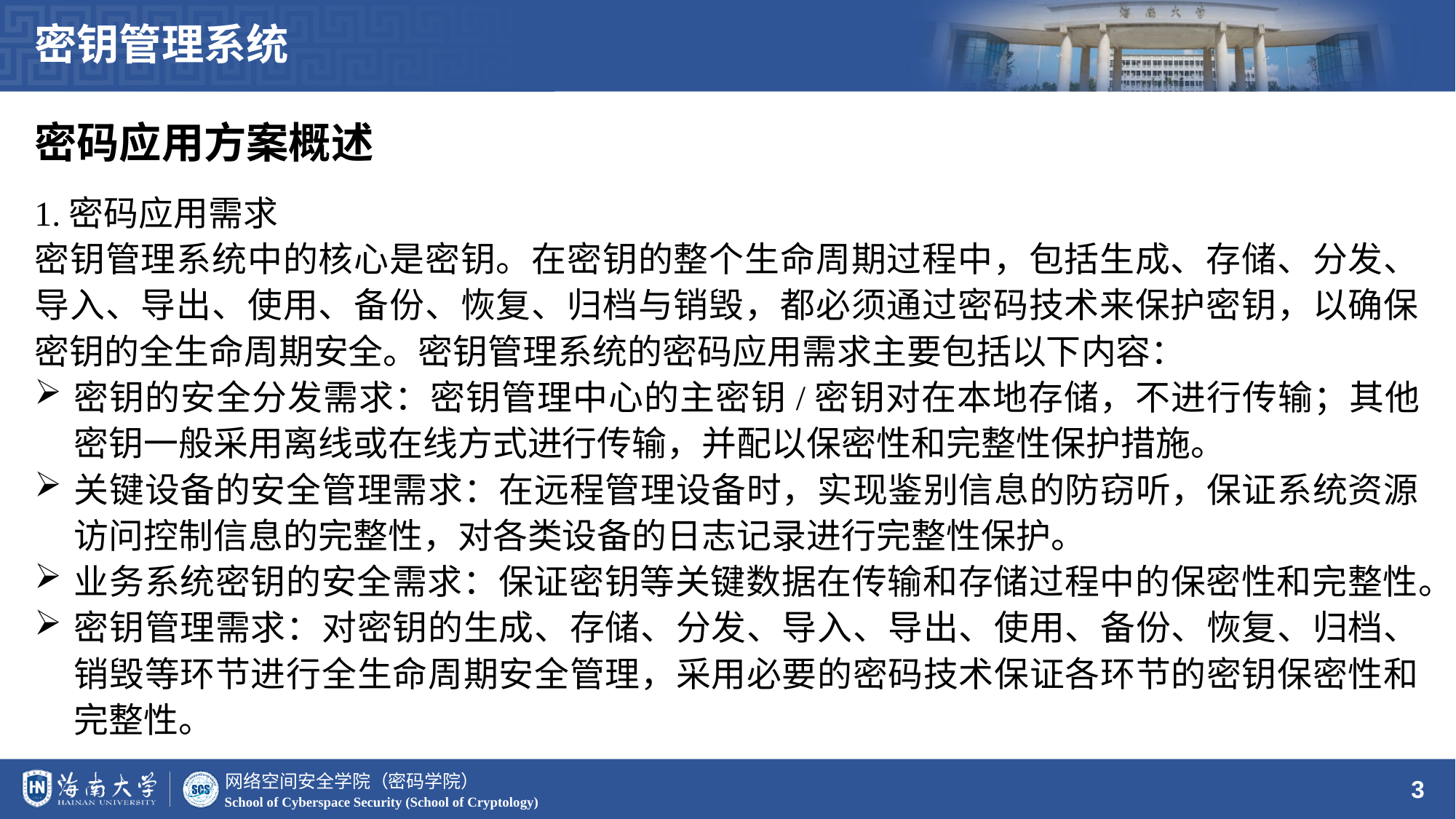

密钥管理系统
密码应用方案概述
1.密码应用需求
密钥管理系统中的核心是密钥。在密钥的整个生命周期过程中，包括生成、存储、分发、导入、导出、使用、备份、恢复、归档与销毁，都必须通过密码技术来保护密钥，以确保密钥的全生命周期安全。密钥管理系统的密码应用需求主要包括以下内容：
密钥的安全分发需求：密钥管理中心的主密钥/密钥对在本地存储，不进行传输；其他密钥一般采用离线或在线方式进行传输，并配以保密性和完整性保护措施。
关键设备的安全管理需求：在远程管理设备时，实现鉴别信息的防窃听，保证系统资源访问控制信息的完整性，对各类设备的日志记录进行完整性保护。
业务系统密钥的安全需求：保证密钥等关键数据在传输和存储过程中的保密性和完整性。
密钥管理需求：对密钥的生成、存储、分发、导入、导出、使用、备份、恢复、归档、销毁等环节进行全生命周期安全管理，采用必要的密码技术保证各环节的密钥保密性和完整性。
3